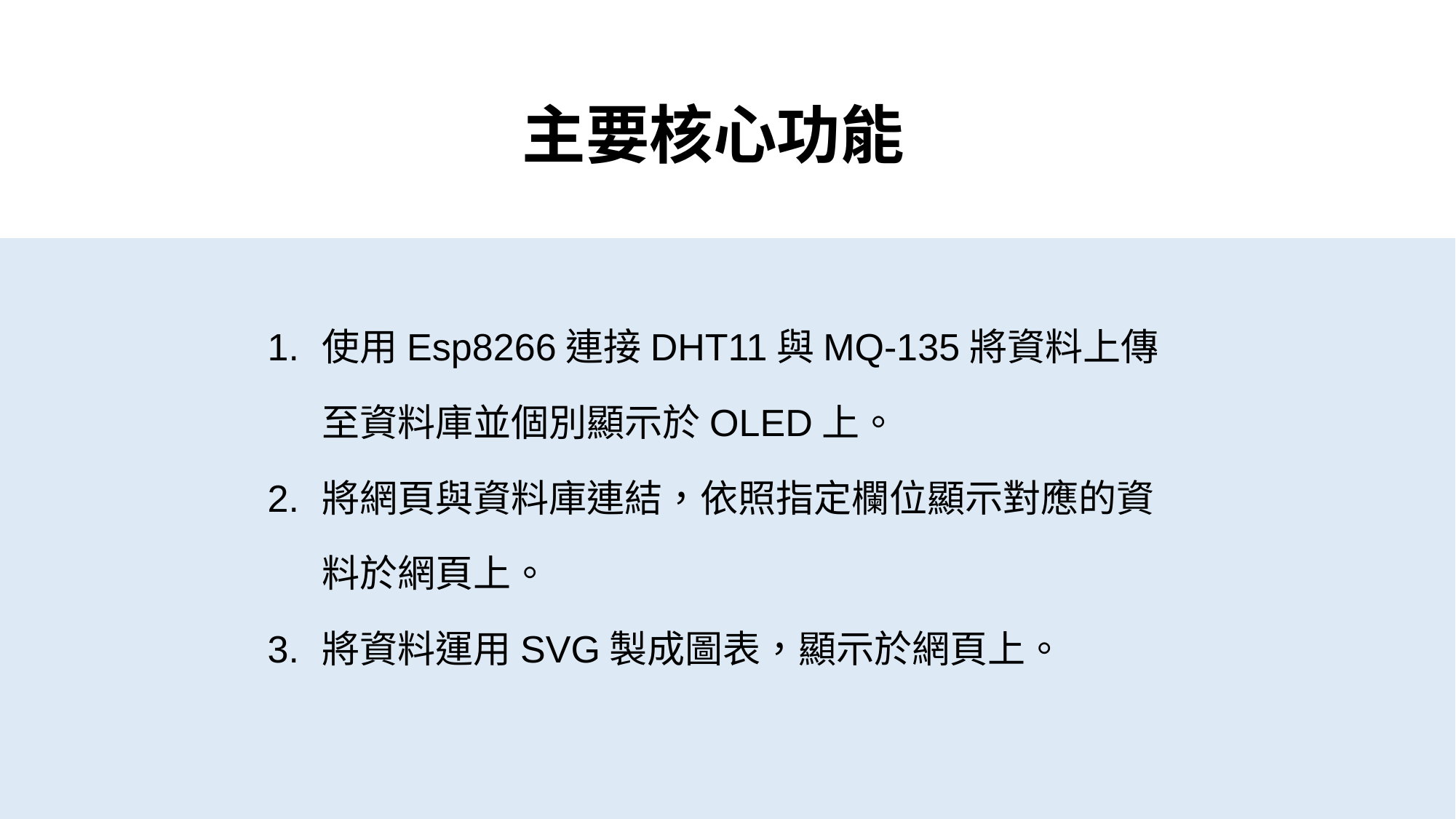

主要核心功能
使用Esp8266連接DHT11與MQ-135將資料上傳至資料庫並個別顯示於OLED上。
將網頁與資料庫連結，依照指定欄位顯示對應的資料於網頁上。
將資料運用SVG製成圖表，顯示於網頁上。